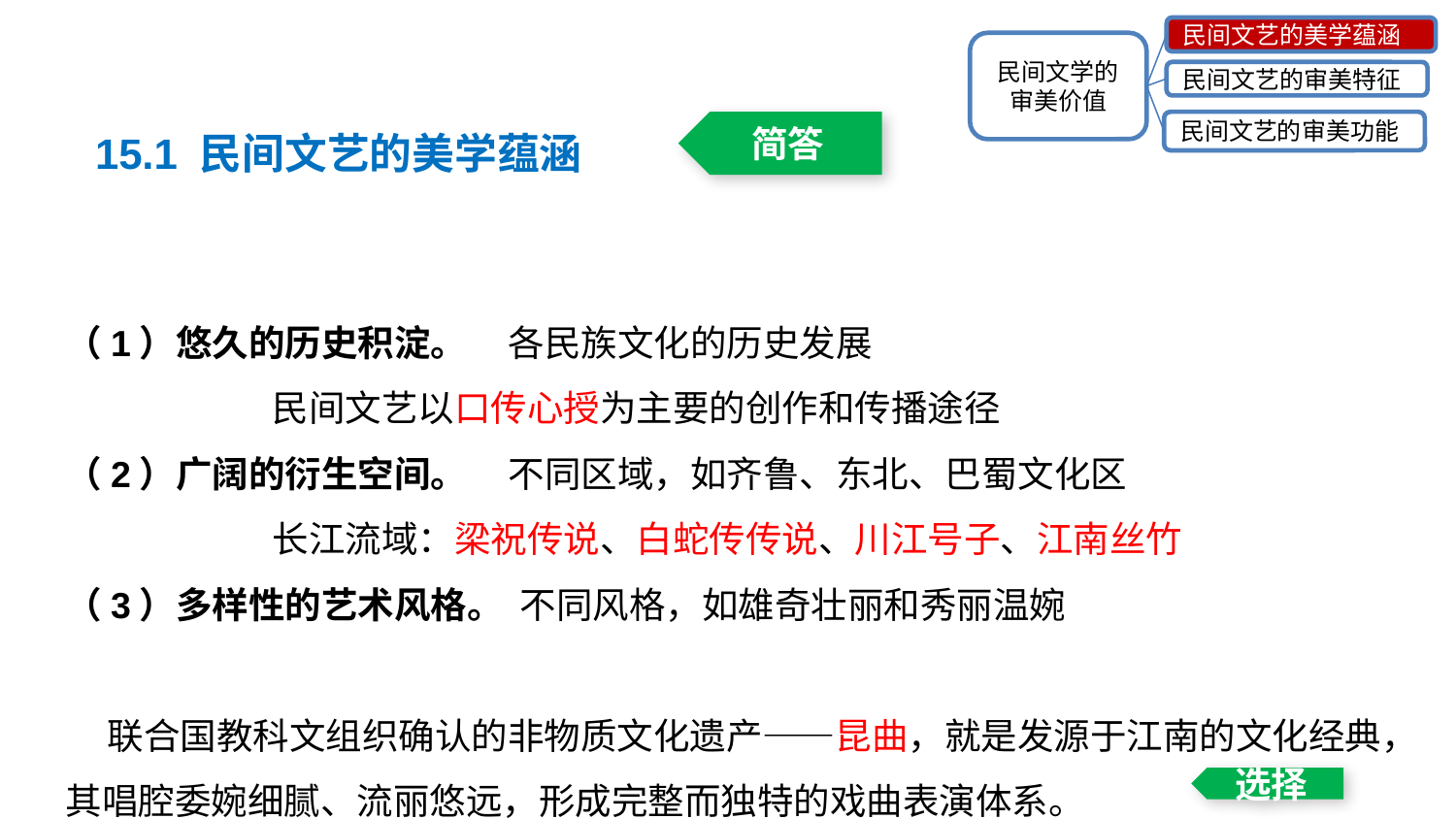

民间文艺的美学蕴涵
民间文学的审美价值
民间文艺的审美特征
民间文艺的审美功能
15.1 民间文艺的美学蕴涵
简答
（1）悠久的历史积淀。     各民族文化的历史发展
                        民间文艺以口传心授为主要的创作和传播途径
（2）广阔的衍生空间。     不同区域，如齐鲁、东北、巴蜀文化区
                        长江流域：梁祝传说、白蛇传传说、川江号子、江南丝竹
（3）多样性的艺术风格。  不同风格，如雄奇壮丽和秀丽温婉

    联合国教科文组织确认的非物质文化遗产——昆曲，就是发源于江南的文化经典，其唱腔委婉细腻、流丽悠远，形成完整而独特的戏曲表演体系。
选择